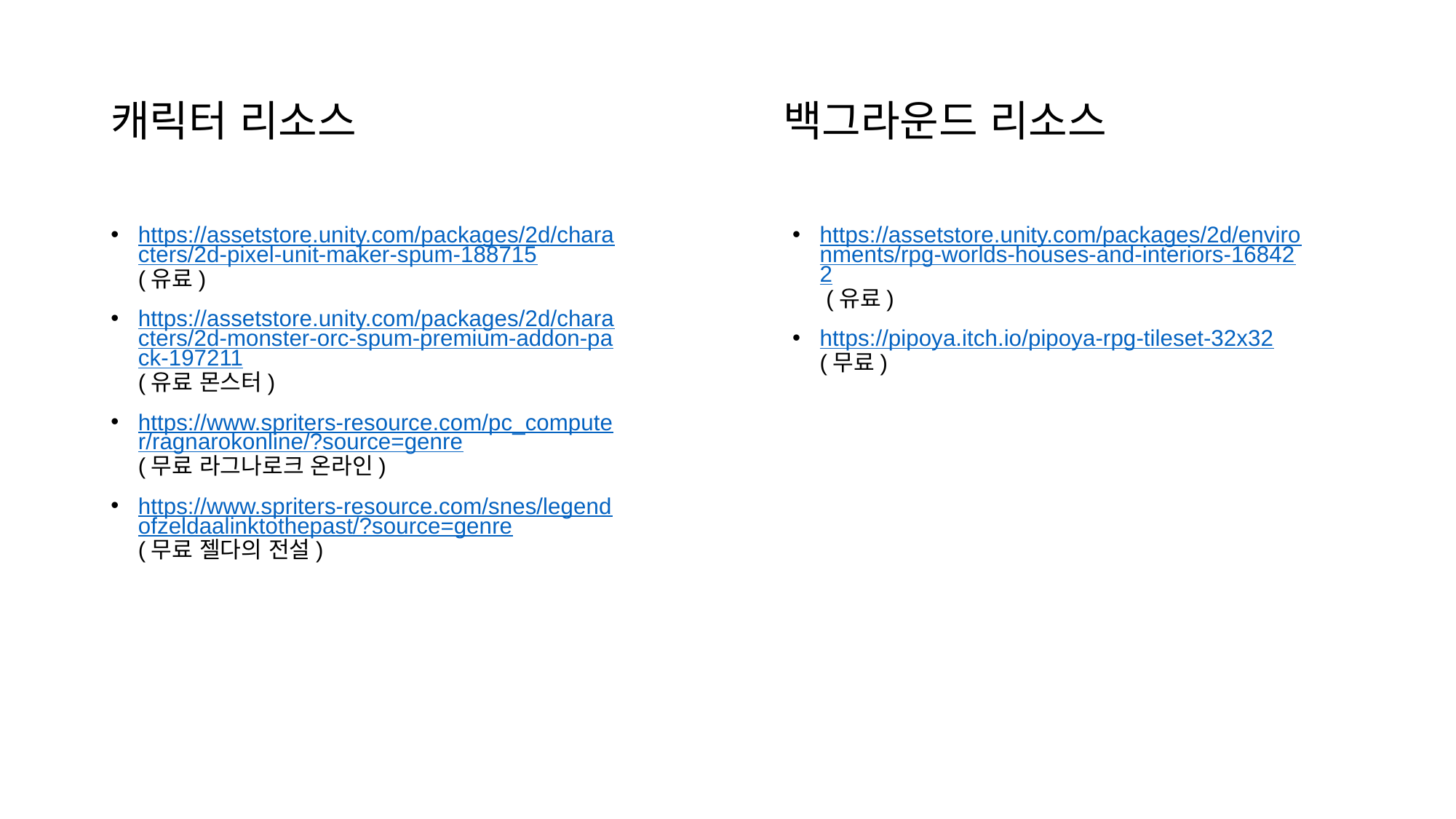

# 캐릭터 리소스
백그라운드 리소스
https://assetstore.unity.com/packages/2d/characters/2d-pixel-unit-maker-spum-188715(유료)
https://assetstore.unity.com/packages/2d/characters/2d-monster-orc-spum-premium-addon-pack-197211(유료 몬스터)
https://www.spriters-resource.com/pc_computer/ragnarokonline/?source=genre(무료 라그나로크 온라인)
https://www.spriters-resource.com/snes/legendofzeldaalinktothepast/?source=genre(무료 젤다의 전설)

https://assetstore.unity.com/packages/2d/environments/rpg-worlds-houses-and-interiors-168422 (유료)
https://pipoya.itch.io/pipoya-rpg-tileset-32x32(무료)